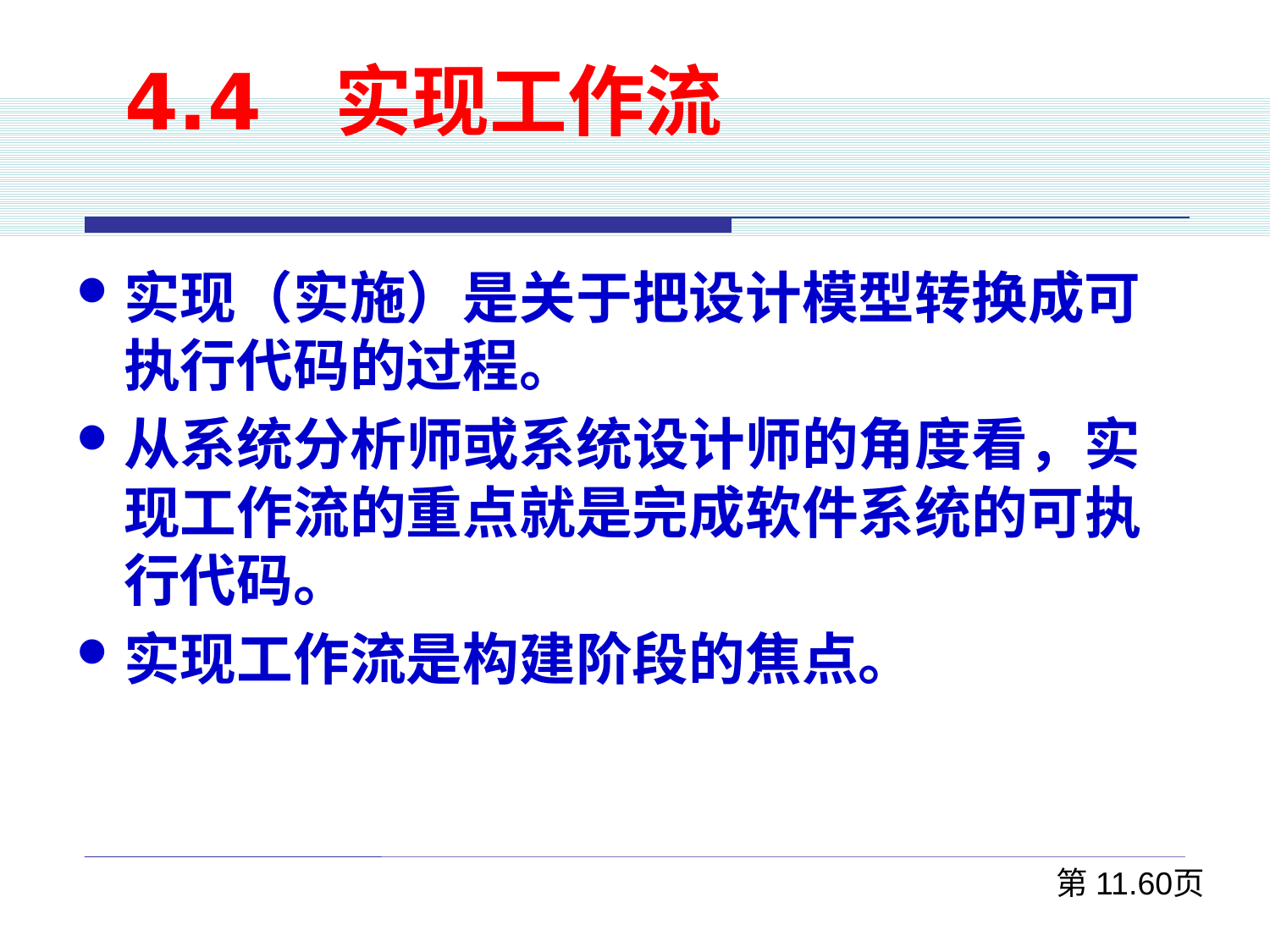

4.4  实现工作流
实现（实施）是关于把设计模型转换成可执行代码的过程。
从系统分析师或系统设计师的角度看，实现工作流的重点就是完成软件系统的可执行代码。
实现工作流是构建阶段的焦点。
第11.60页